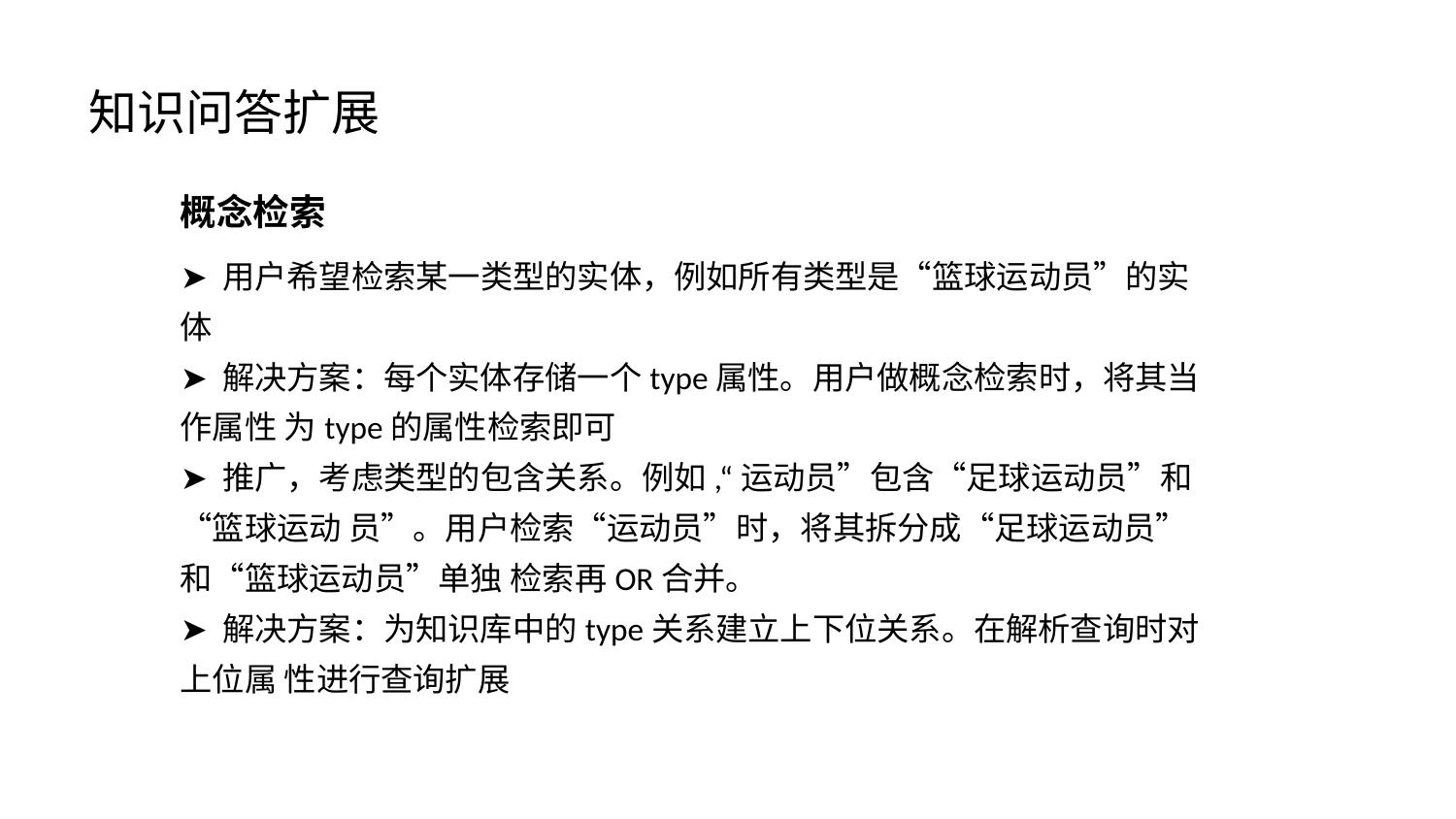

# 知识问答扩展
概念检索
➤ 用户希望检索某一类型的实体，例如所有类型是“篮球运动员”的实体
➤ 解决方案：每个实体存储一个type属性。用户做概念检索时，将其当作属性 为type的属性检索即可
➤ 推广，考虑类型的包含关系。例如,“运动员”包含“足球运动员”和“篮球运动 员”。用户检索“运动员”时，将其拆分成“足球运动员”和“篮球运动员”单独 检索再OR合并。
➤ 解决方案：为知识库中的type关系建立上下位关系。在解析查询时对上位属 性进行查询扩展